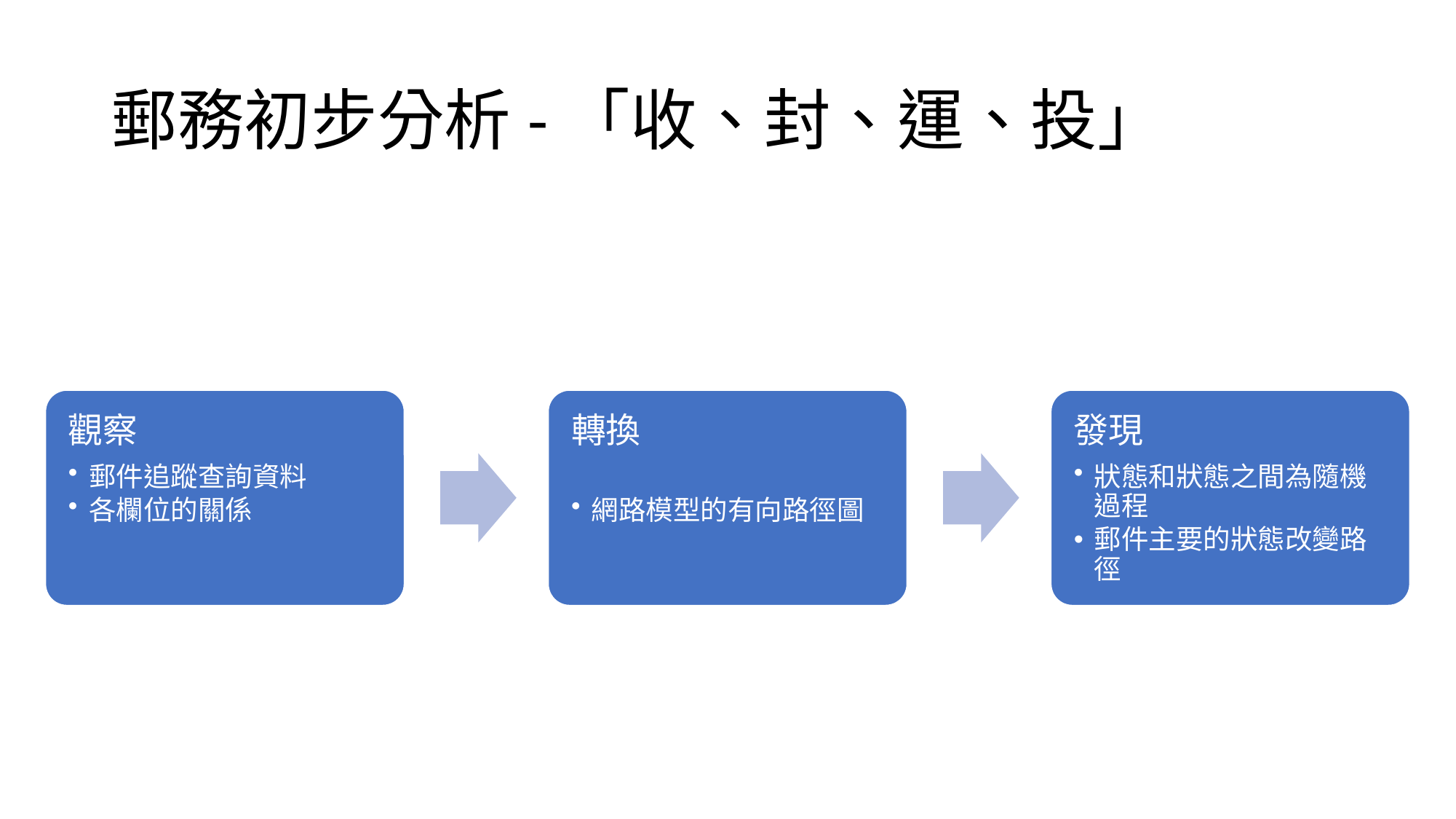

# 郵務初步分析-「收、封、運、投」
觀察
郵件追蹤查詢資料
各欄位的關係

轉換

網路模型的有向路徑圖

發現
狀態和狀態之間為隨機過程
郵件主要的狀態改變路徑